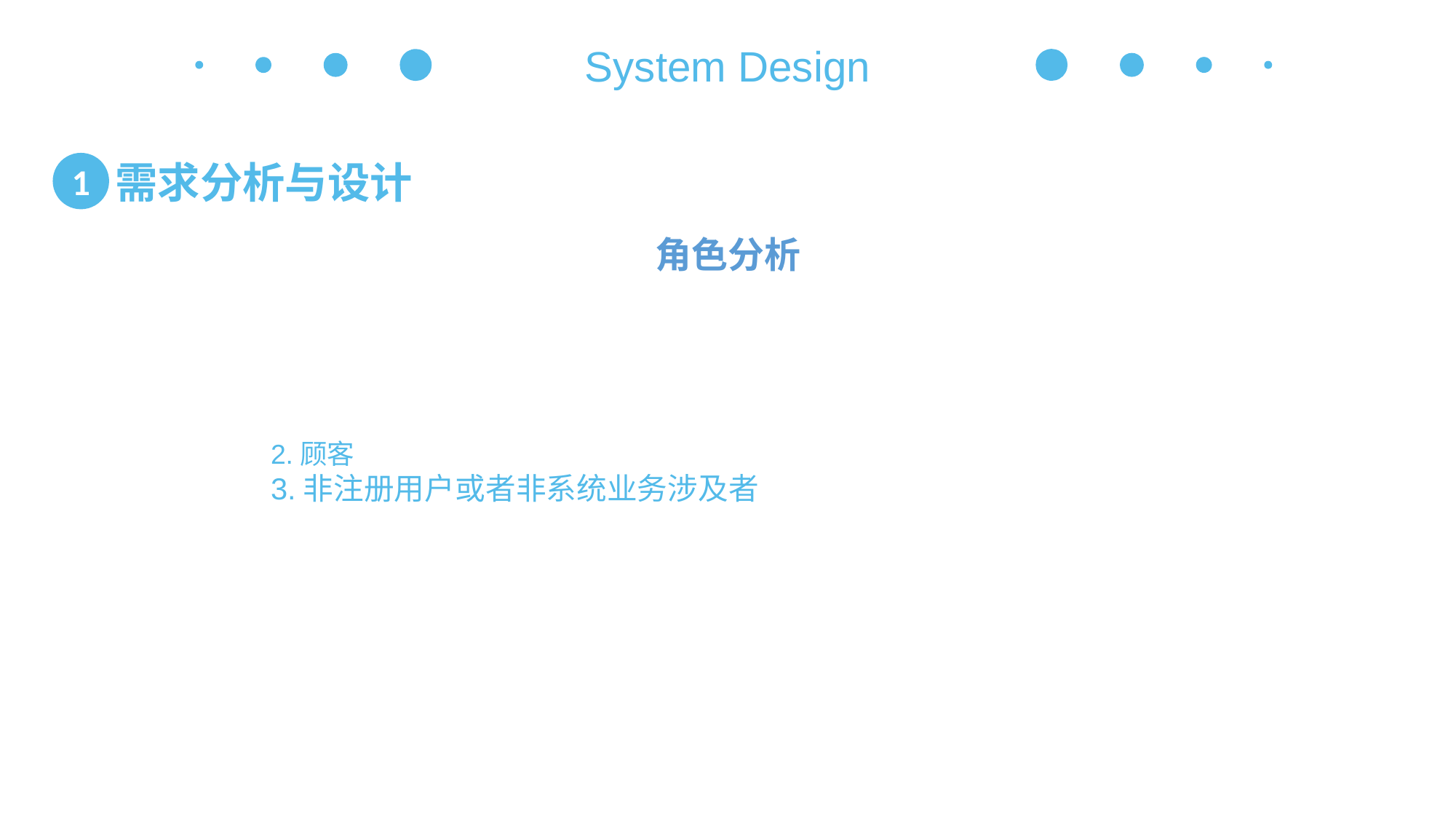

System Design

     需求分析与设计
1
角色分析
	2.顾客
	3.非注册用户或者非系统业务涉及者